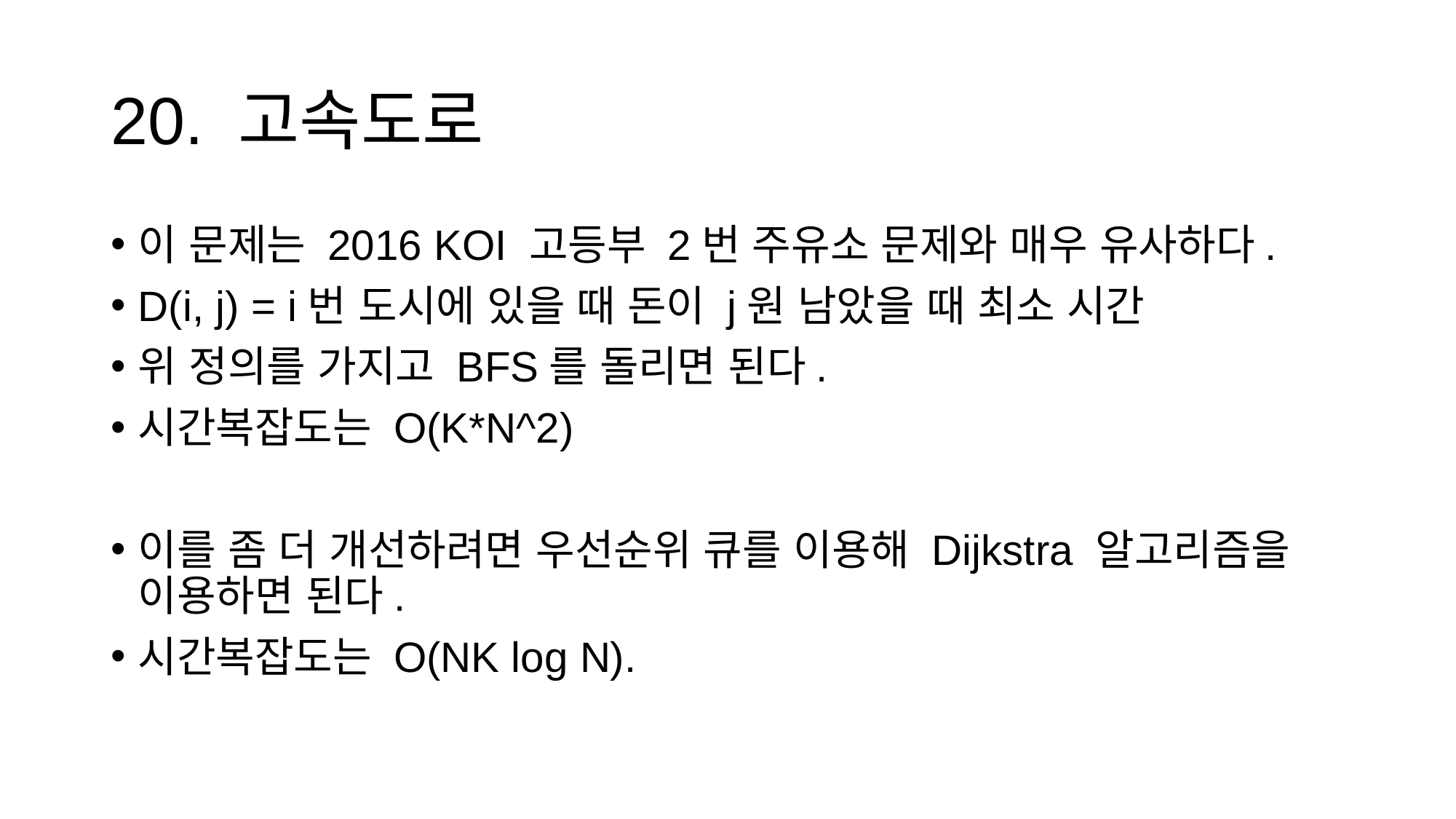

# 20. 고속도로
이 문제는 2016 KOI 고등부 2번 주유소 문제와 매우 유사하다.
D(i, j) = i번 도시에 있을 때 돈이 j원 남았을 때 최소 시간
위 정의를 가지고 BFS를 돌리면 된다.
시간복잡도는 O(K*N^2)

이를 좀 더 개선하려면 우선순위 큐를 이용해 Dijkstra 알고리즘을 이용하면 된다.
시간복잡도는 O(NK log N).